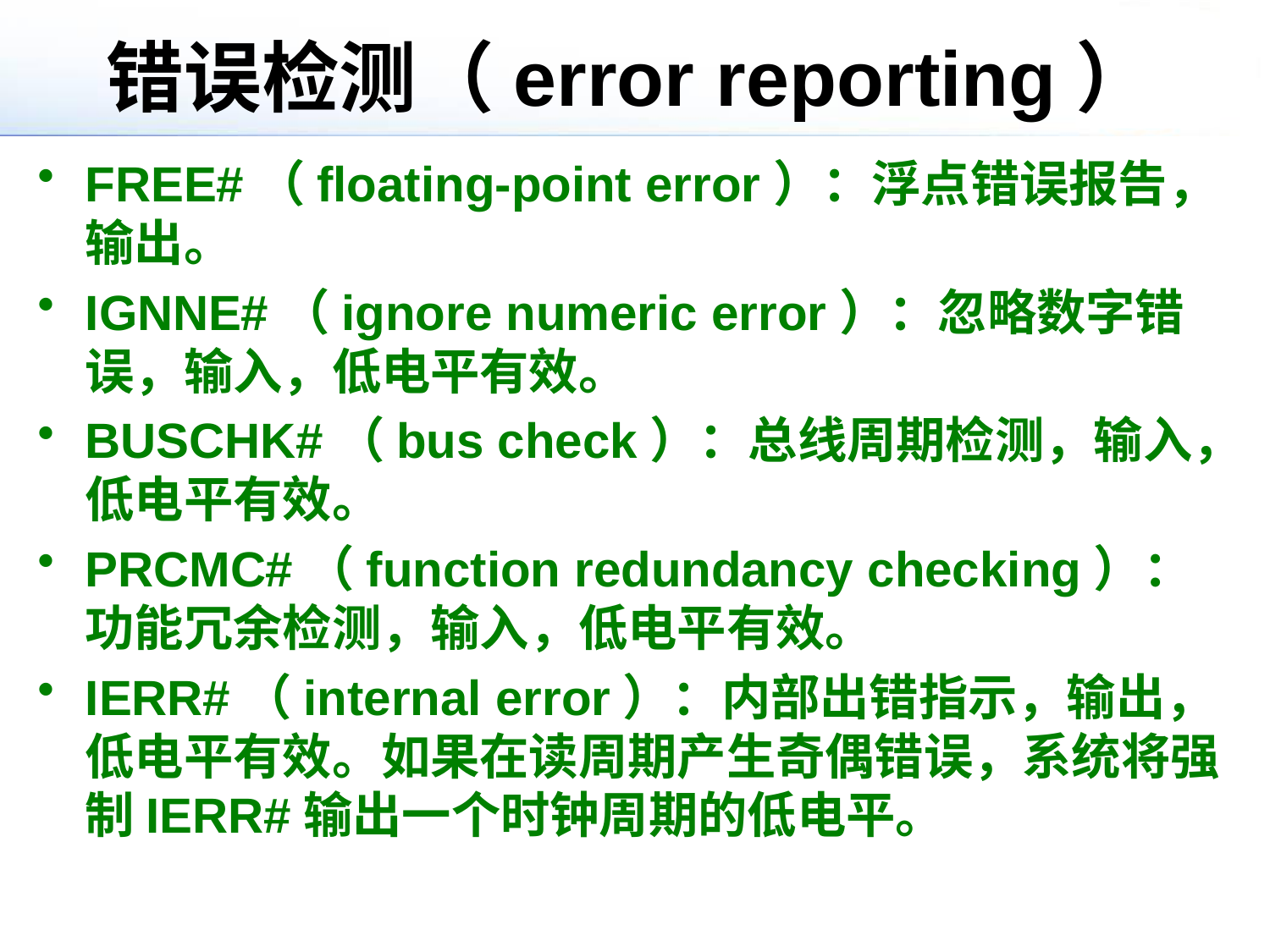

# 错误检测（error reporting）
FREE#（floating-point error）：浮点错误报告，输出。
IGNNE#（ignore numeric error）：忽略数字错误，输入，低电平有效。
BUSCHK#（bus check）：总线周期检测，输入，低电平有效。
PRCMC#（function redundancy checking）：功能冗余检测，输入，低电平有效。
IERR#（internal error）：内部出错指示，输出，低电平有效。如果在读周期产生奇偶错误，系统将强制IERR#输出一个时钟周期的低电平。